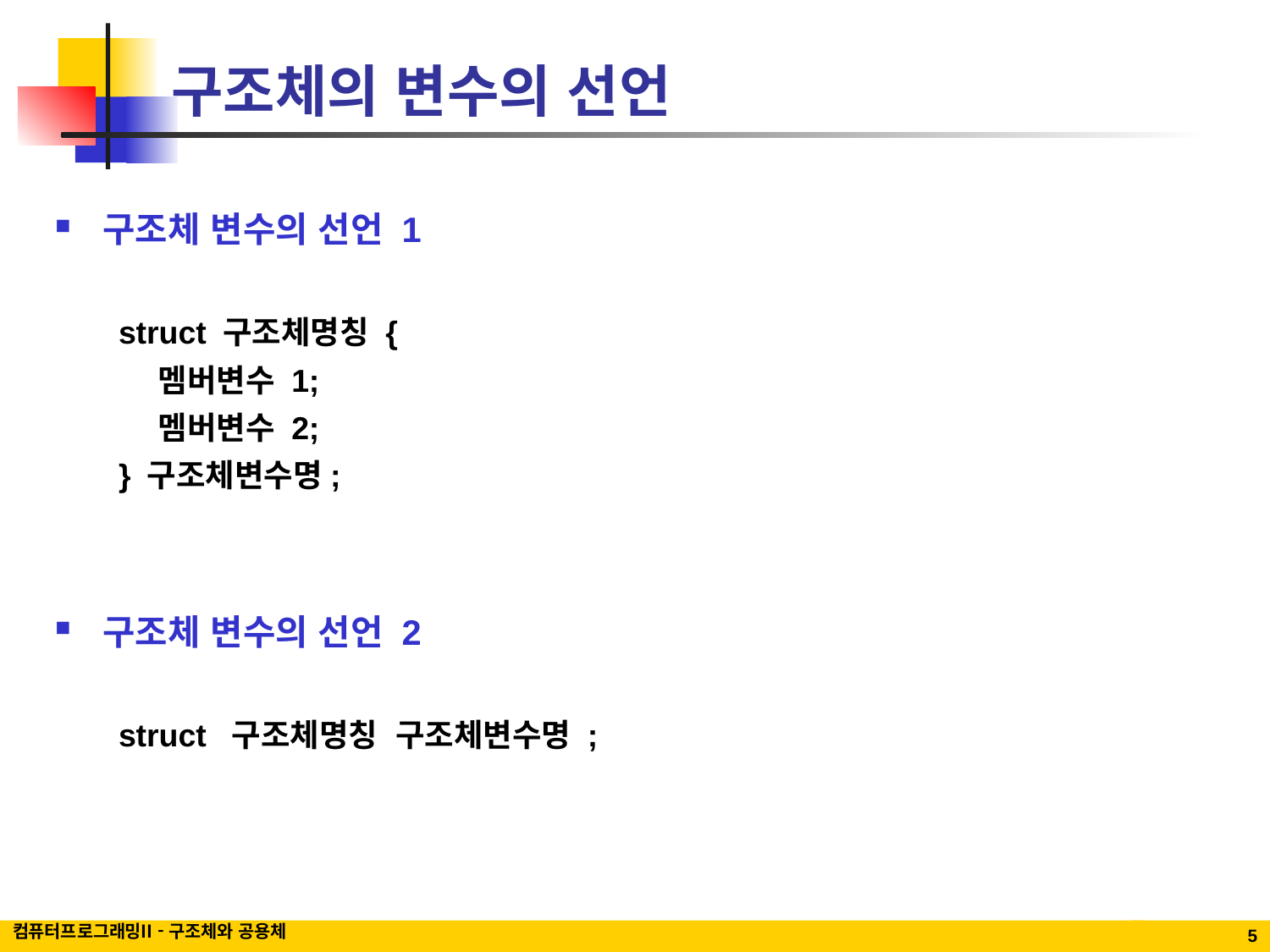

# 구조체의 변수의 선언
구조체 변수의 선언 1

struct 구조체명칭 {
	멤버변수 1;
	멤버변수 2;
} 구조체변수명;

구조체 변수의 선언 2

struct  구조체명칭  구조체변수명 ;
컴퓨터프로그래밍II - 구조체와 공용체
5